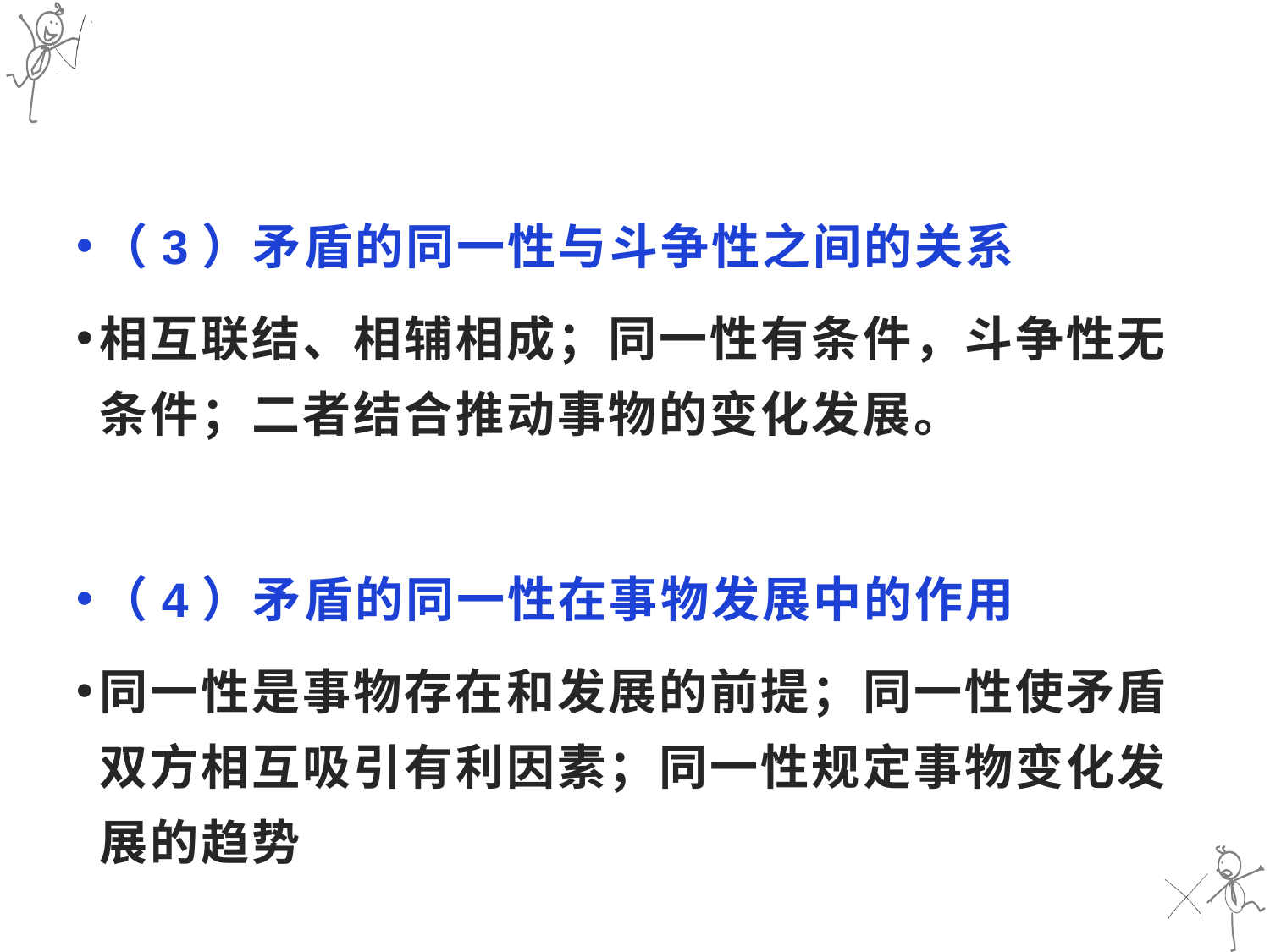

（3）矛盾的同一性与斗争性之间的关系
相互联结、相辅相成；同一性有条件，斗争性无条件；二者结合推动事物的变化发展。

（4）矛盾的同一性在事物发展中的作用
同一性是事物存在和发展的前提；同一性使矛盾双方相互吸引有利因素；同一性规定事物变化发展的趋势